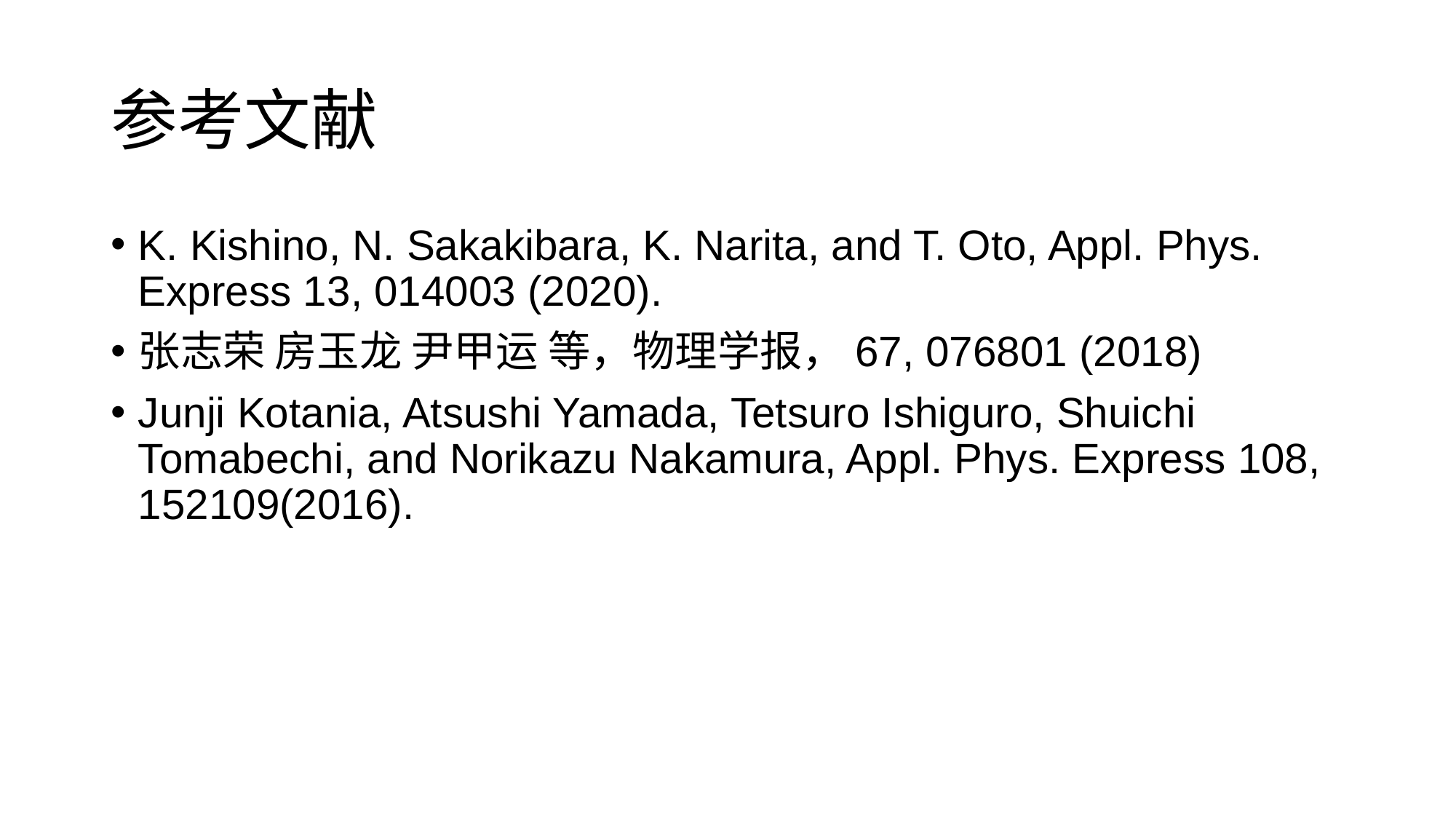

# 参考文献
K. Kishino, N. Sakakibara, K. Narita, and T. Oto, Appl. Phys. Express 13, 014003 (2020).
张志荣 房玉龙 尹甲运 等，物理学报，67, 076801 (2018)
Junji Kotania, Atsushi Yamada, Tetsuro Ishiguro, Shuichi Tomabechi, and Norikazu Nakamura, Appl. Phys. Express 108, 152109(2016).